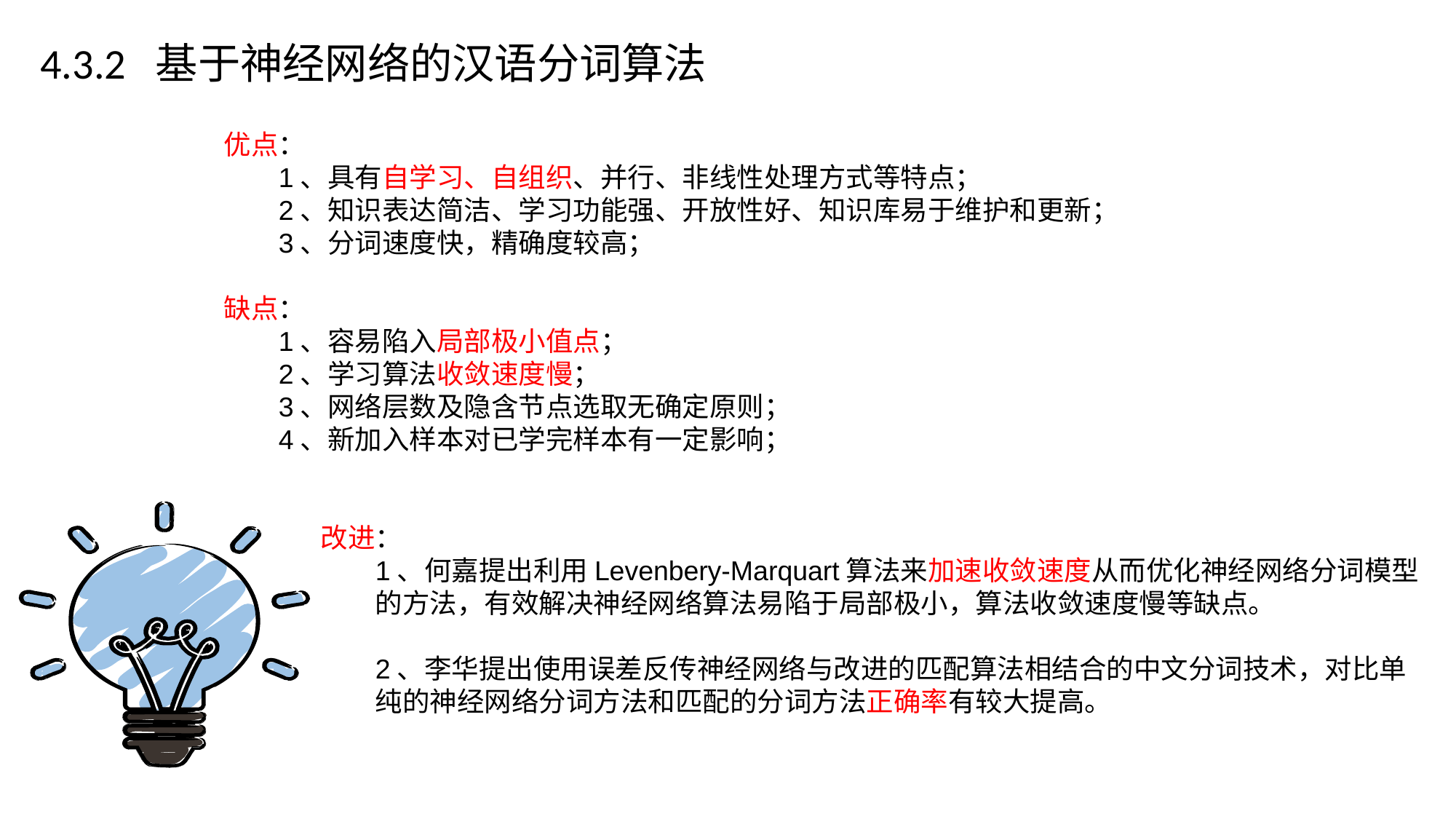

4.3.2  基于神经网络的汉语分词算法
优点：
1、具有自学习、自组织、并行、非线性处理方式等特点；
2、知识表达简洁、学习功能强、开放性好、知识库易于维护和更新；
3、分词速度快，精确度较高；

缺点：
1、容易陷入局部极小值点；
2、学习算法收敛速度慢；
3、网络层数及隐含节点选取无确定原则；
4、新加入样本对已学完样本有一定影响；

改进：
1、何嘉提出利用Levenbery-Marquart算法来加速收敛速度从而优化神经网络分词模型的方法，有效解决神经网络算法易陷于局部极小，算法收敛速度慢等缺点。

2、李华提出使用误差反传神经网络与改进的匹配算法相结合的中文分词技术，对比单纯的神经网络分词方法和匹配的分词方法正确率有较大提高。